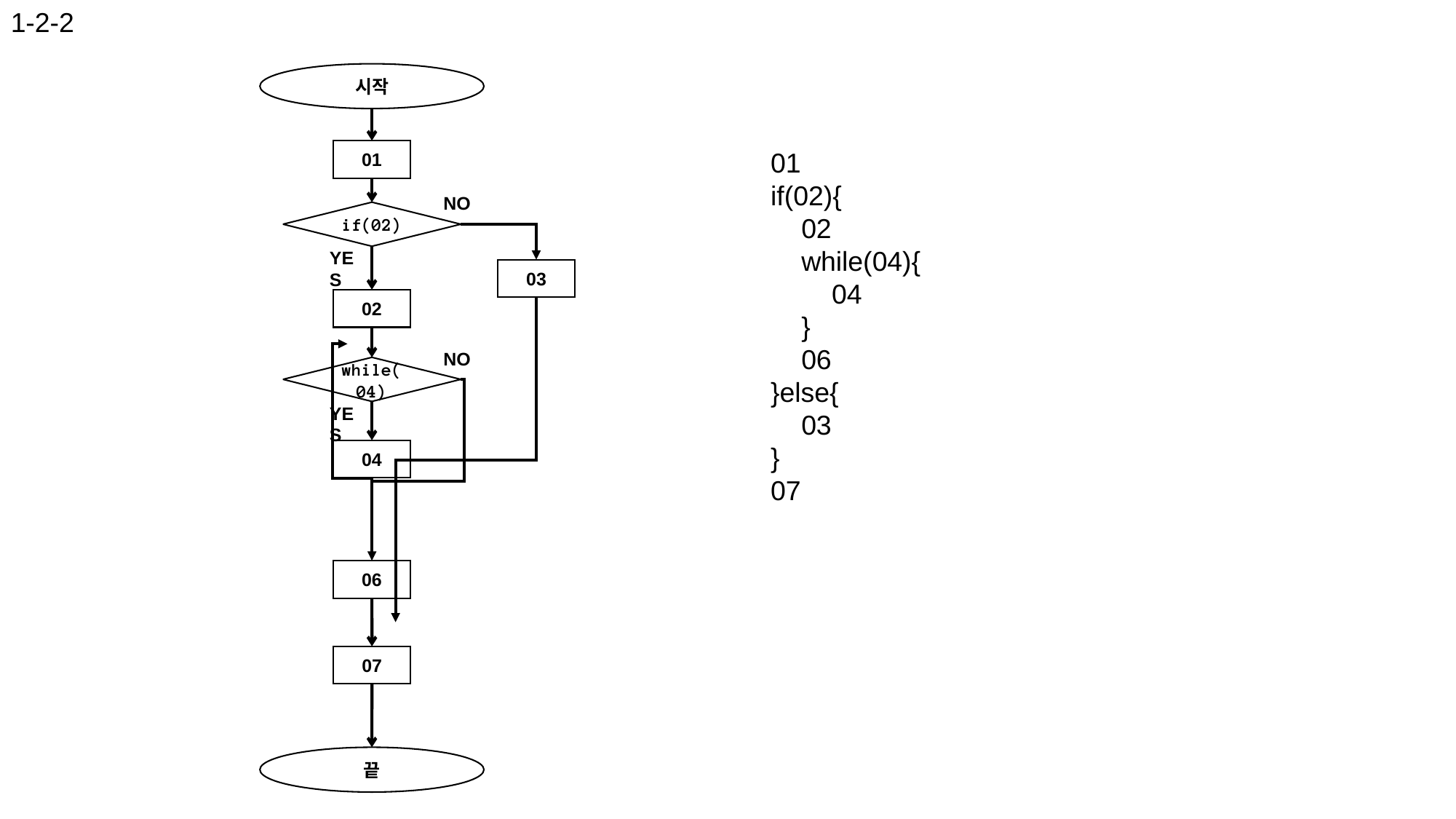

1-2-2
시작
01
01
if(02){
    02
    while(04){
        04
    }
    06
}else{
    03
}
07
NO
if(02)
YES
03
02
NO
while(04)
YES
04
06
07
끝